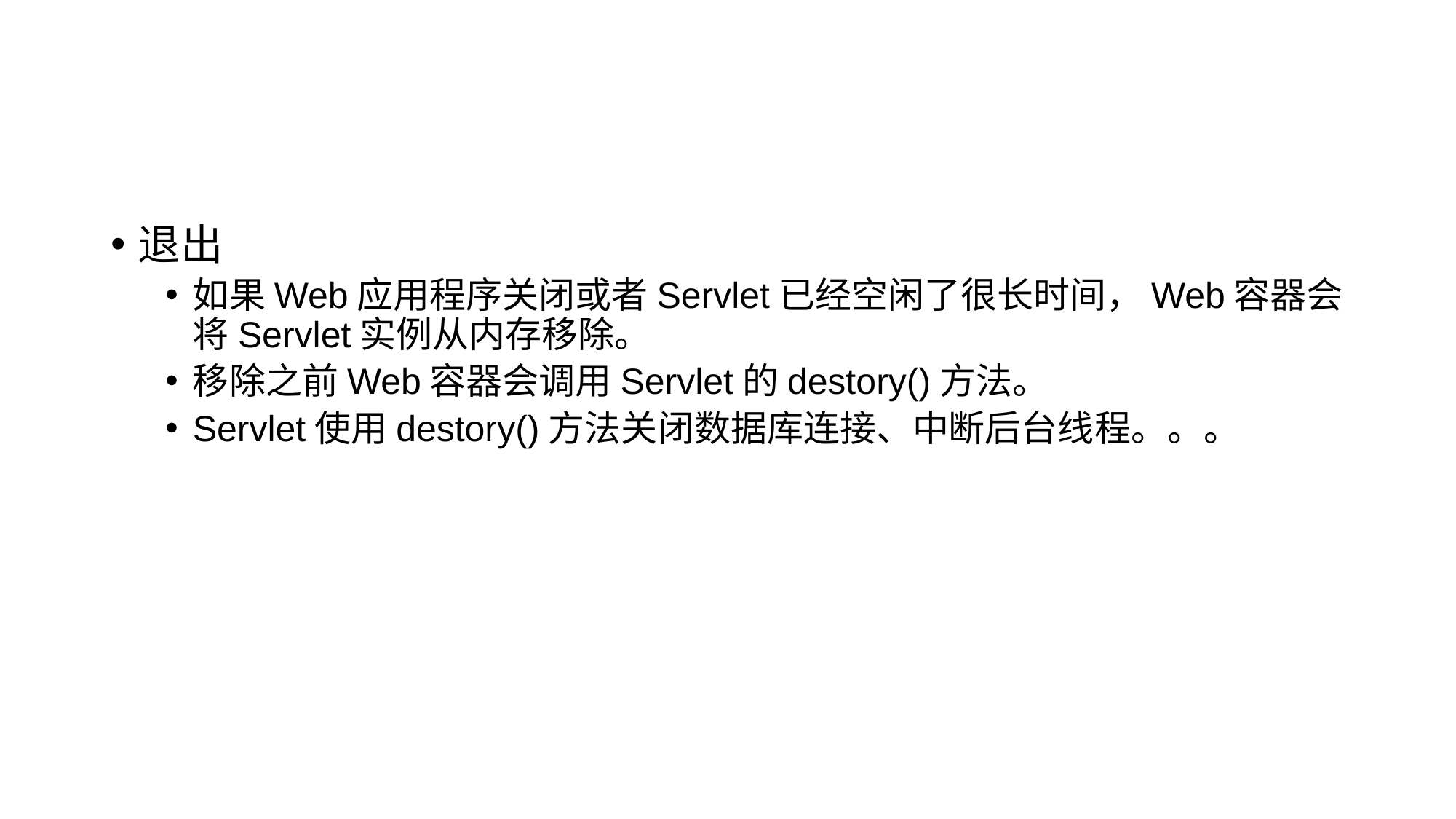

#
退出
如果Web应用程序关闭或者Servlet已经空闲了很长时间，Web容器会将Servlet实例从内存移除。
移除之前Web容器会调用Servlet的destory()方法。
Servlet使用destory()方法关闭数据库连接、中断后台线程。。。